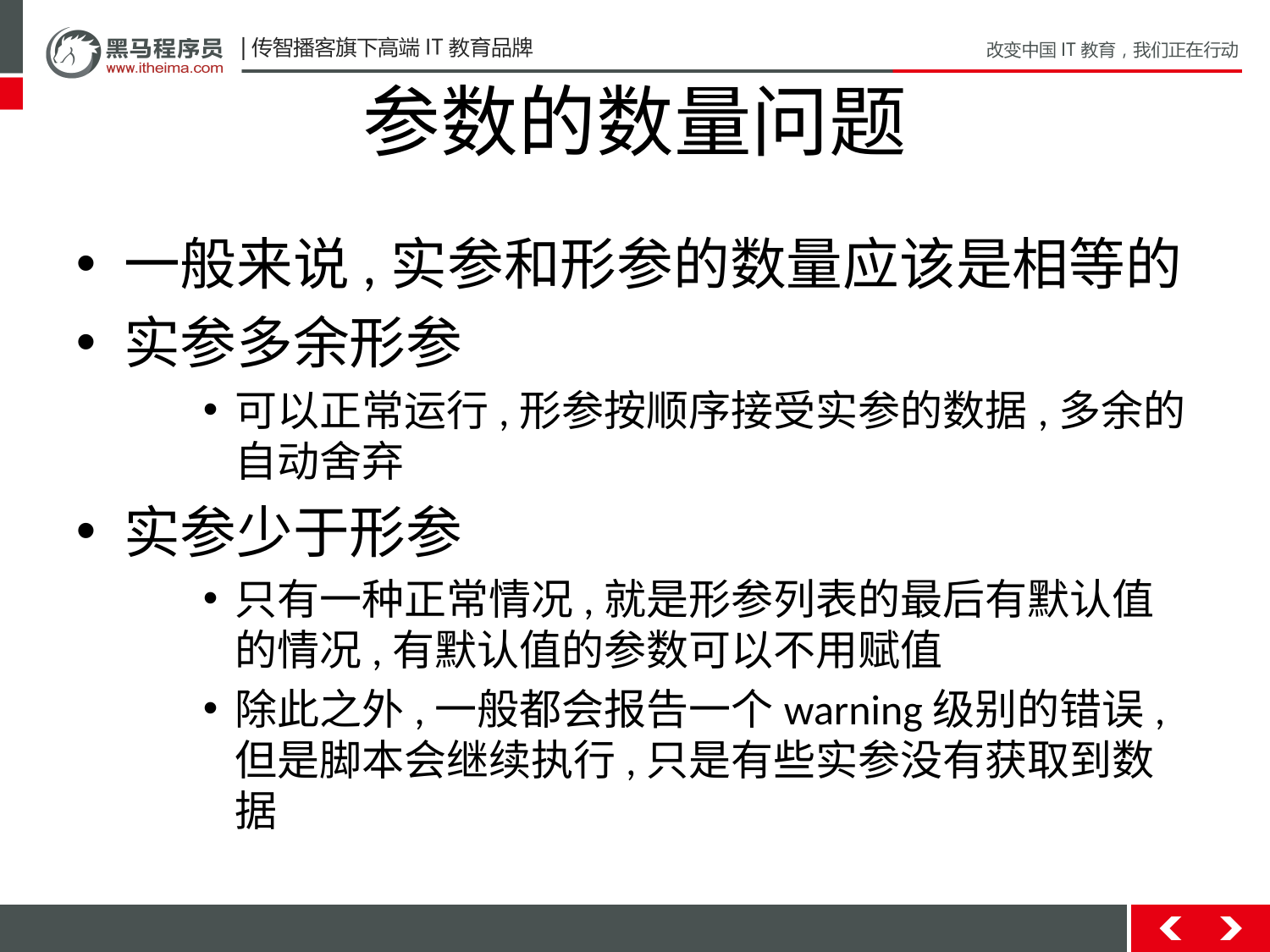

# 参数的数量问题
一般来说,实参和形参的数量应该是相等的
实参多余形参
可以正常运行,形参按顺序接受实参的数据,多余的自动舍弃
实参少于形参
只有一种正常情况,就是形参列表的最后有默认值的情况,有默认值的参数可以不用赋值
除此之外,一般都会报告一个warning级别的错误,但是脚本会继续执行,只是有些实参没有获取到数据